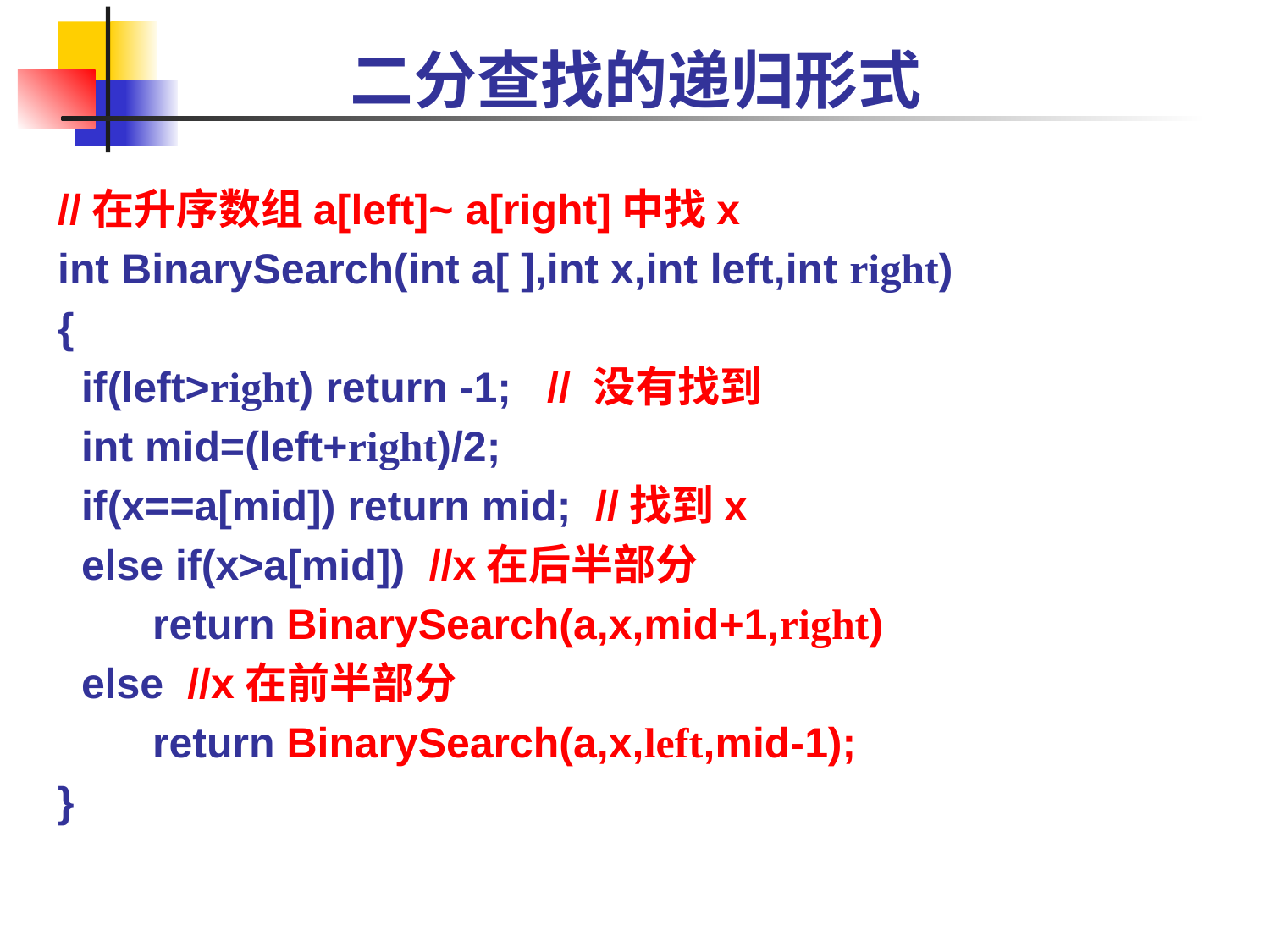

# 二分查找的递归形式
//在升序数组a[left]~ a[right]中找x
int BinarySearch(int a[ ],int x,int left,int right)
{
  if(left>right) return -1;   // 没有找到
  int mid=(left+right)/2;
  if(x==a[mid]) return mid;  //找到x
  else if(x>a[mid])  //x在后半部分
        return BinarySearch(a,x,mid+1,right)
  else  //x在前半部分
        return BinarySearch(a,x,left,mid-1);
}